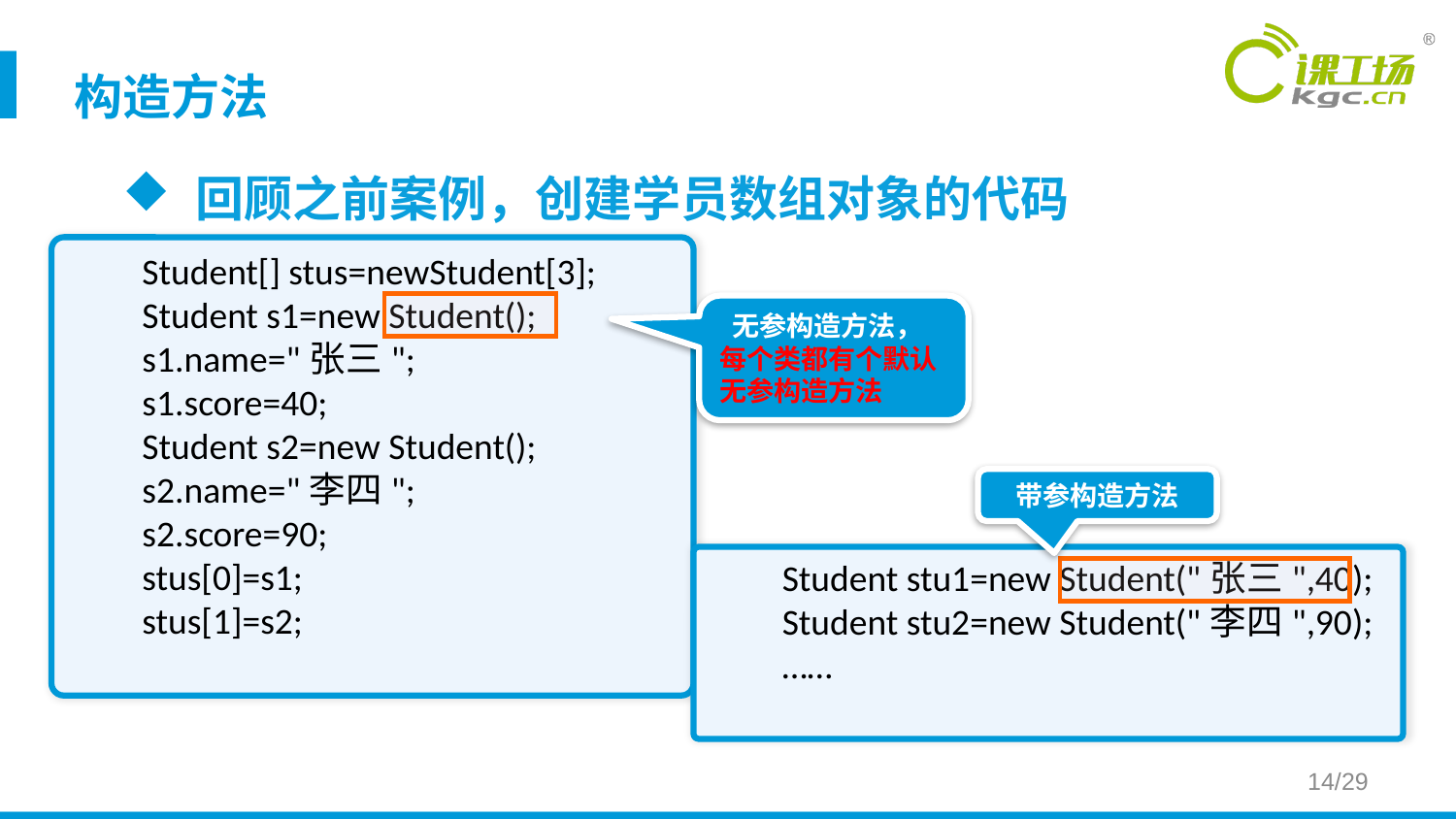

构造方法
回顾之前案例，创建学员数组对象的代码

Student[] stus=newStudent[3];
Student s1=new Student();
s1.name="张三";
s1.score=40;
Student s2=new Student();
s2.name="李四";
s2.score=90;
stus[0]=s1;
stus[1]=s2;

 无参构造方法，
每个类都有个默认无参构造方法
带参构造方法
Student stu1=new Student("张三",40);
Student stu2=new Student("李四",90);
……

14/29